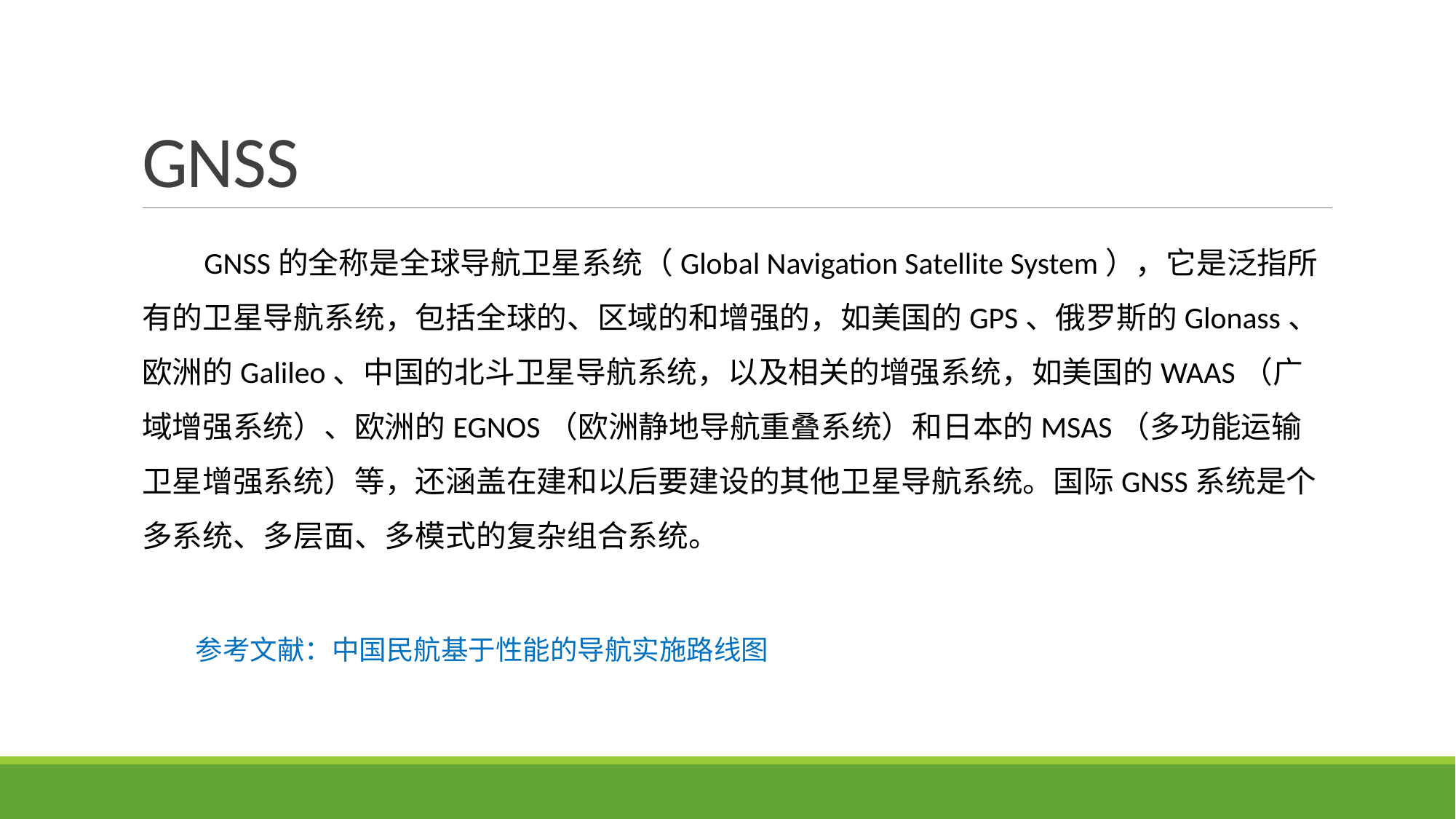

# GNSS
         GNSS的全称是全球导航卫星系统（Global Navigation Satellite System），它是泛指所有的卫星导航系统，包括全球的、区域的和增强的，如美国的GPS、俄罗斯的Glonass、欧洲的Galileo、中国的北斗卫星导航系统，以及相关的增强系统，如美国的WAAS（广域增强系统）、欧洲的EGNOS（欧洲静地导航重叠系统）和日本的MSAS（多功能运输卫星增强系统）等，还涵盖在建和以后要建设的其他卫星导航系统。国际GNSS系统是个多系统、多层面、多模式的复杂组合系统。
参考文献：中国民航基于性能的导航实施路线图